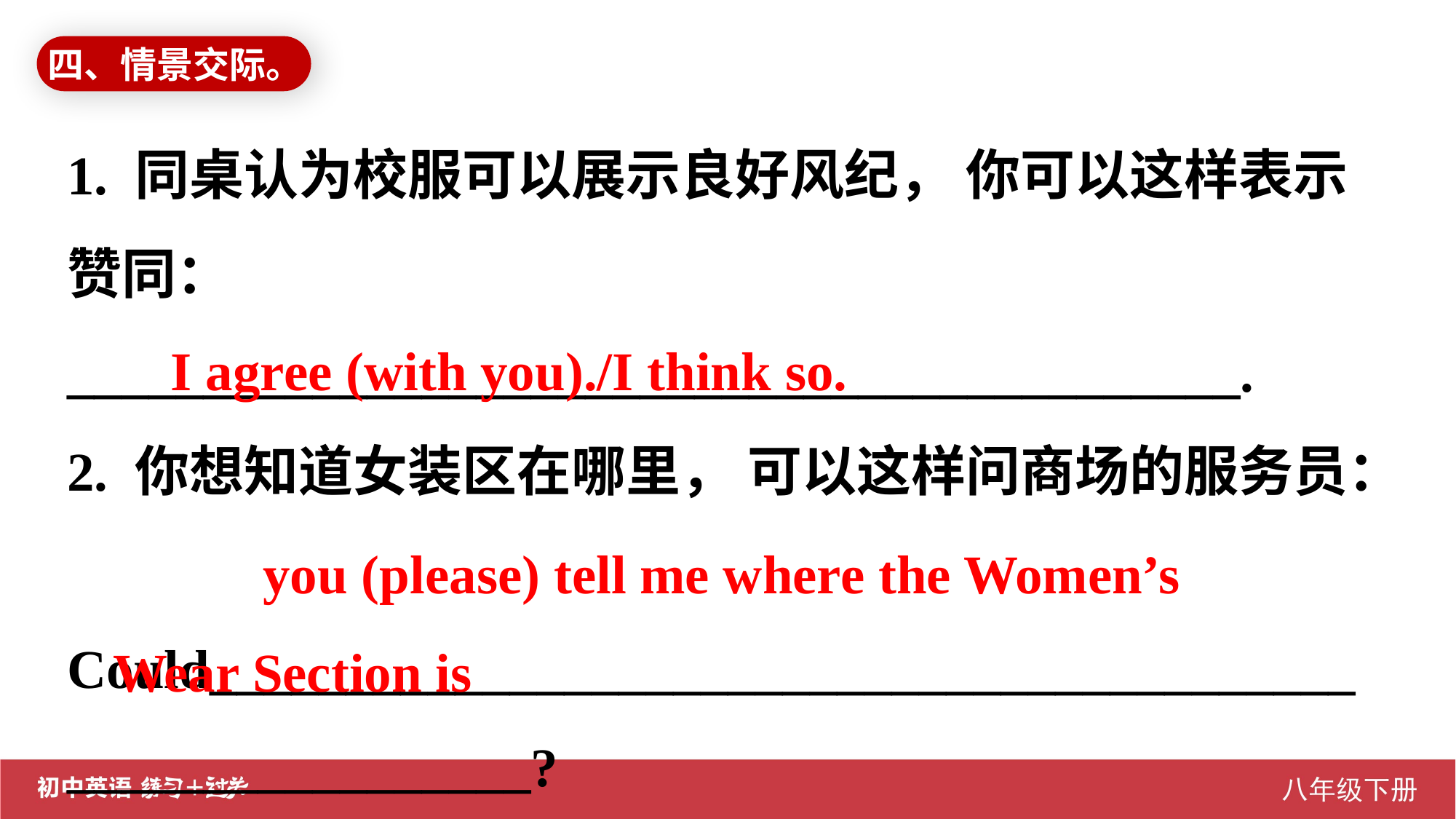

四、情景交际。
1. 同桌认为校服可以展示良好风纪， 你可以这样表示赞同：
___________________________________________.
2. 你想知道女装区在哪里， 可以这样问商场的服务员：
Could___________________________________________________________?
I agree (with you)./I think so.
           you (please) tell me where the Women’s Wear Section is